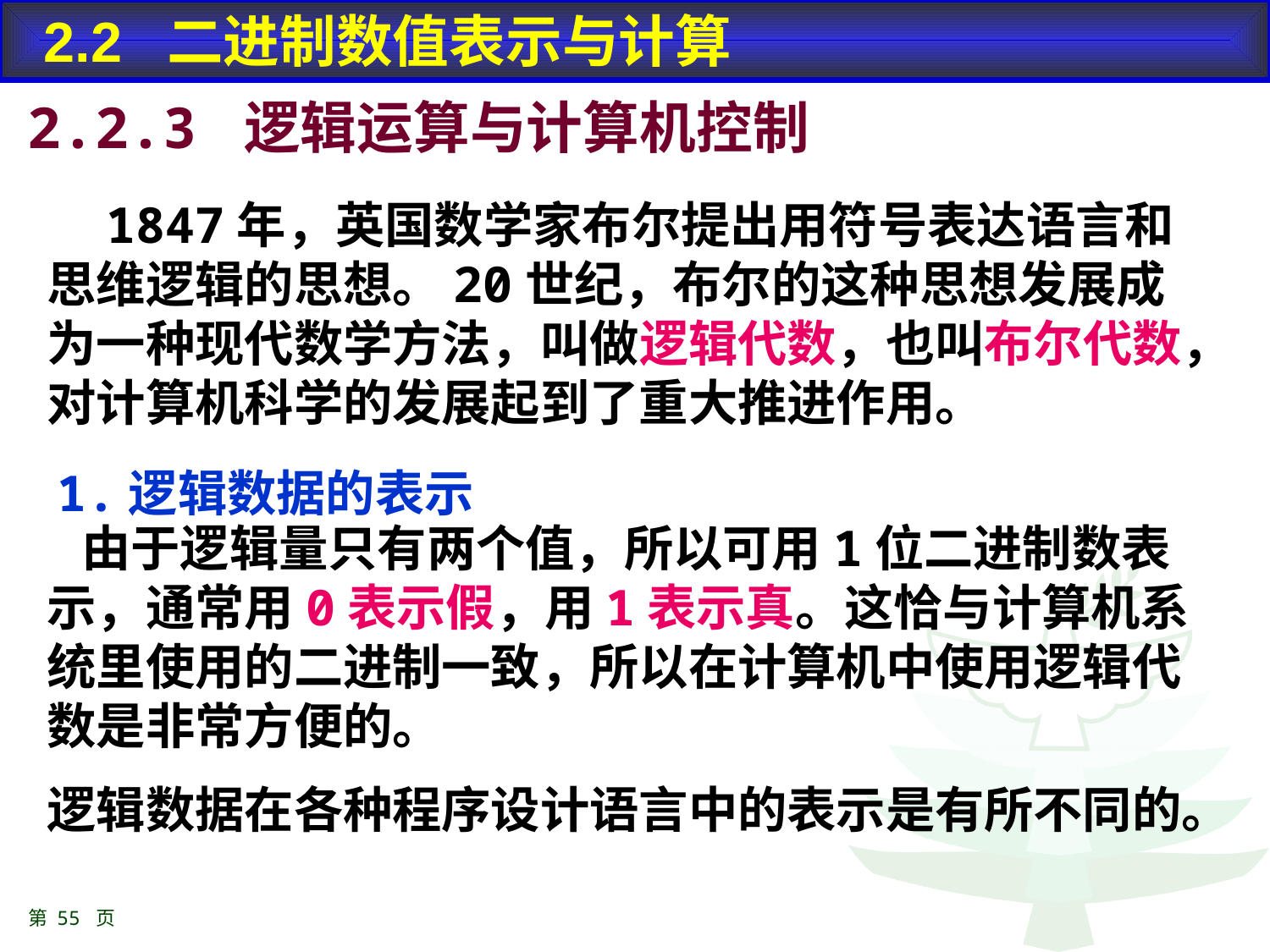

2.2  二进制数值表示与计算
2.2.3 逻辑运算与计算机控制
  1847年，英国数学家布尔提出用符号表达语言和思维逻辑的思想。20世纪，布尔的这种思想发展成为一种现代数学方法，叫做逻辑代数，也叫布尔代数，对计算机科学的发展起到了重大推进作用。
1.逻辑数据的表示
  由于逻辑量只有两个值，所以可用1位二进制数表示，通常用0表示假，用1表示真。这恰与计算机系统里使用的二进制一致，所以在计算机中使用逻辑代数是非常方便的。
逻辑数据在各种程序设计语言中的表示是有所不同的。